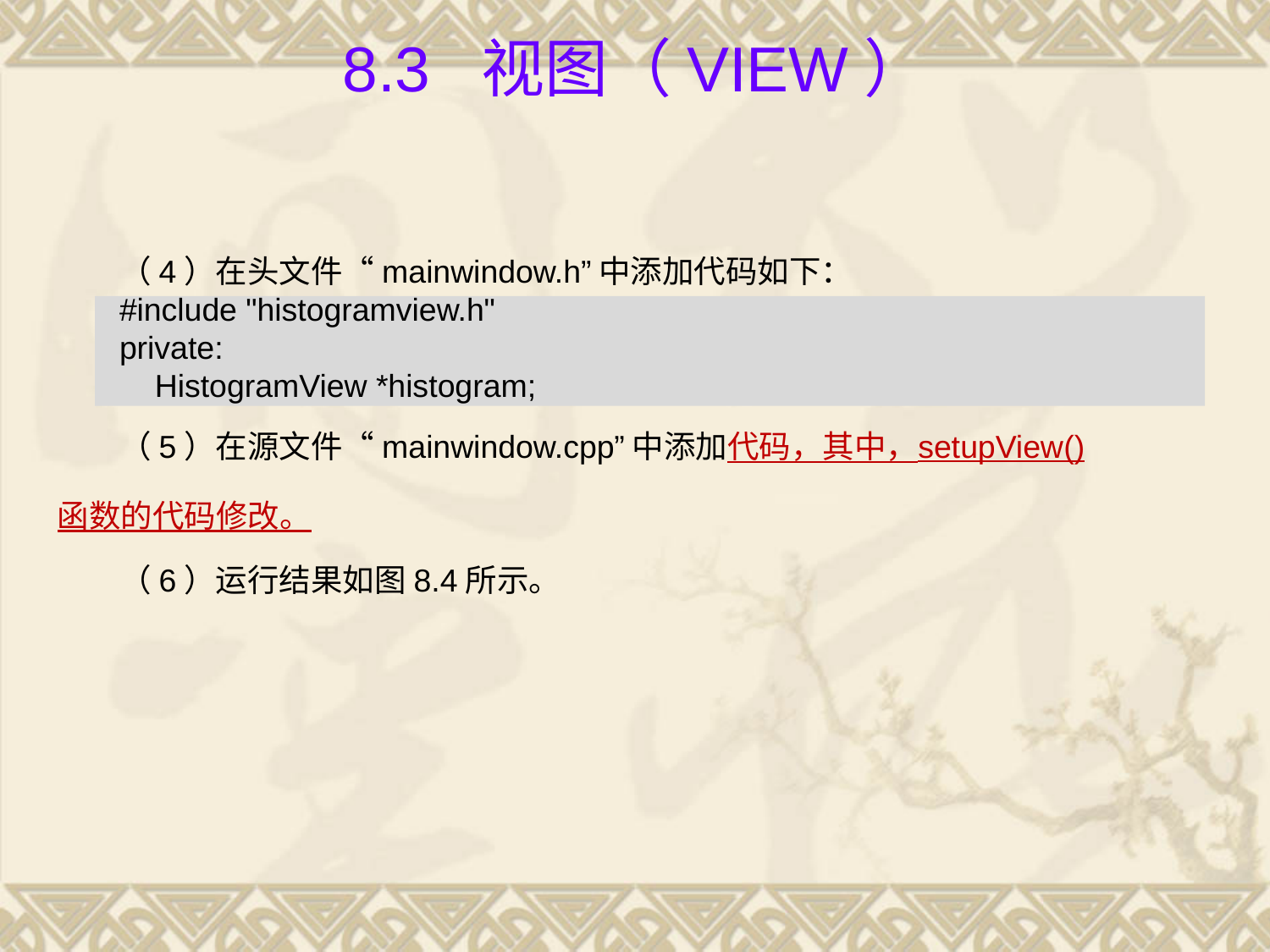

# 8.3  视图（View）
（4）在头文件“mainwindow.h”中添加代码如下：
#include "histogramview.h"
private:
    HistogramView *histogram;
（5）在源文件“mainwindow.cpp”中添加代码，其中，setupView()函数的代码修改。
（6）运行结果如图8.4所示。